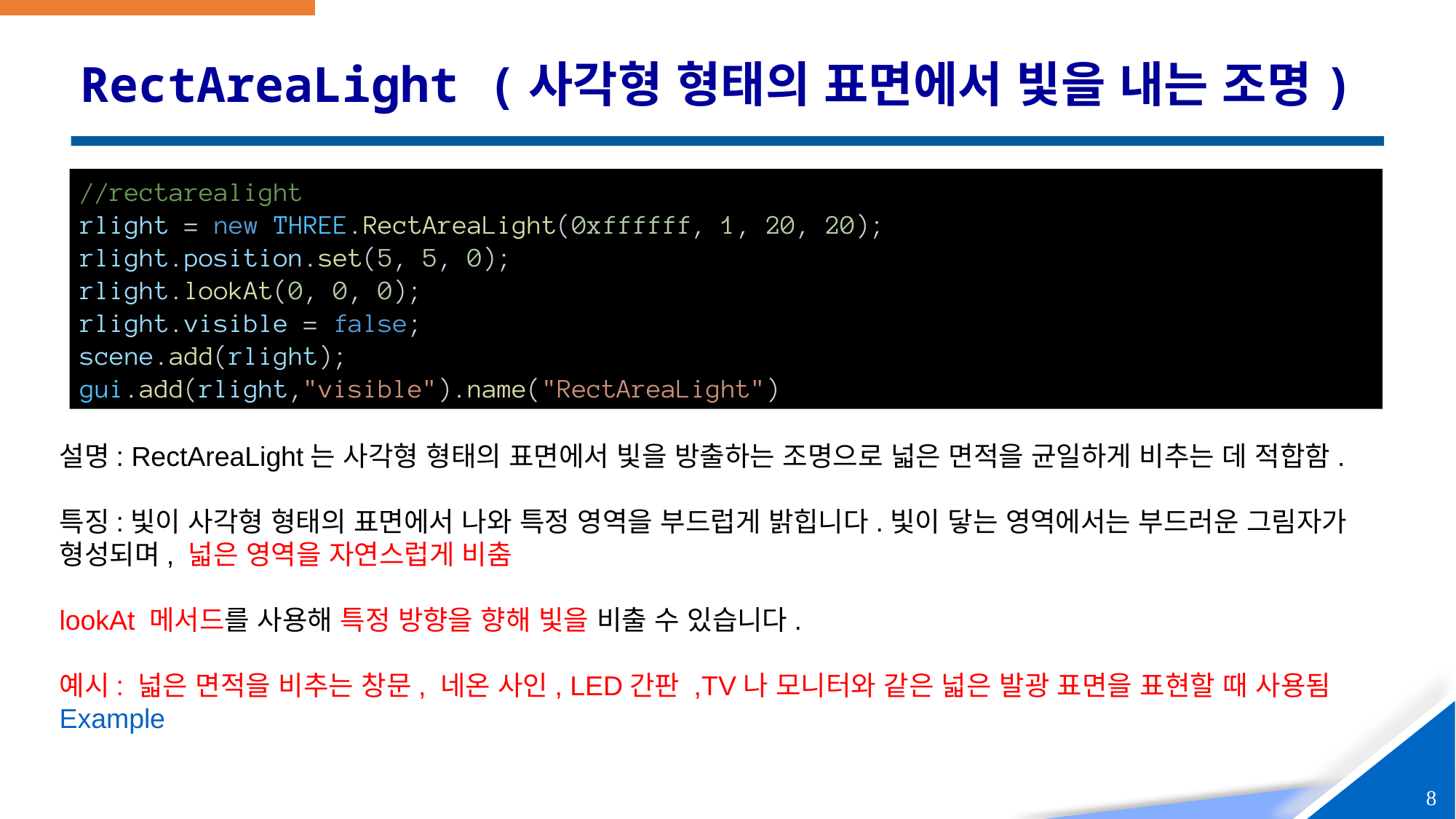

# RectAreaLight (사각형 형태의 표면에서 빛을 내는 조명)
//rectarealight
rlight = new THREE.RectAreaLight(0xffffff, 1, 20, 20);
rlight.position.set(5, 5, 0);
rlight.lookAt(0, 0, 0);
rlight.visible = false;
scene.add(rlight);
gui.add(rlight,"visible").name("RectAreaLight")
설명: RectAreaLight는 사각형 형태의 표면에서 빛을 방출하는 조명으로 넓은 면적을 균일하게 비추는 데 적합함.

특징:빛이 사각형 형태의 표면에서 나와 특정 영역을 부드럽게 밝힙니다.빛이 닿는 영역에서는 부드러운 그림자가 형성되며, 넓은 영역을 자연스럽게 비춤

lookAt 메서드를 사용해 특정 방향을 향해 빛을 비출 수 있습니다.

예시: 넓은 면적을 비추는 창문, 네온 사인, LED간판 ,TV나 모니터와 같은 넓은 발광 표면을 표현할 때 사용됨
Example
8